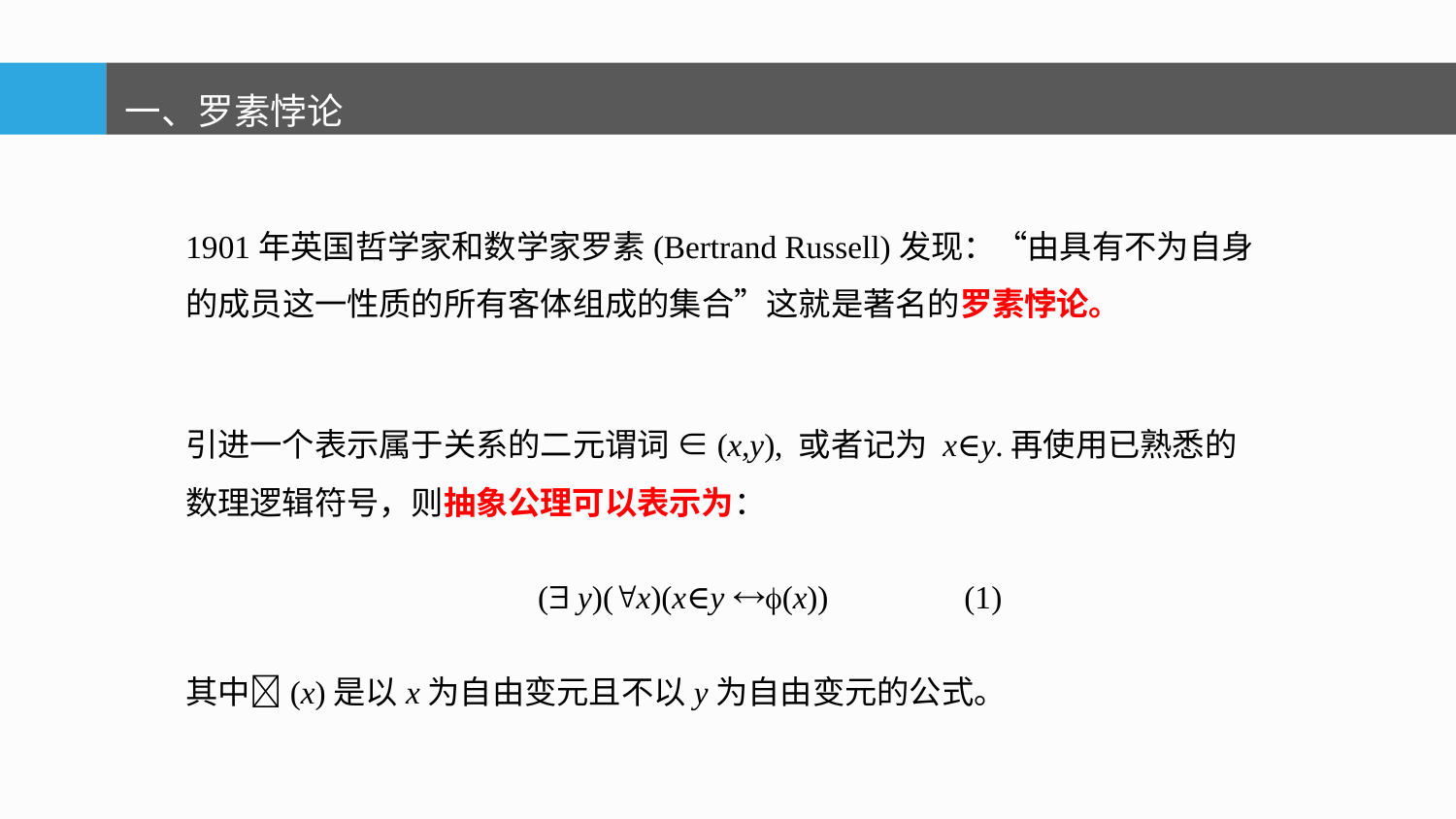

一、罗素悖论

1901年英国哲学家和数学家罗素(Bertrand Russell)发现：“由具有不为自身        的成员这一性质的所有客体组成的集合”这就是著名的罗素悖论。

引进一个表示属于关系的二元谓词 ∈(x,y), 或者记为 x∈y.再使用已熟悉的          数理逻辑符号，则抽象公理可以表示为：
                                            (∃ y)(∀x)(x∈y ↔φ(x))                 (1)
其中φ(x)是以x为自由变元且不以y为自由变元的公式。